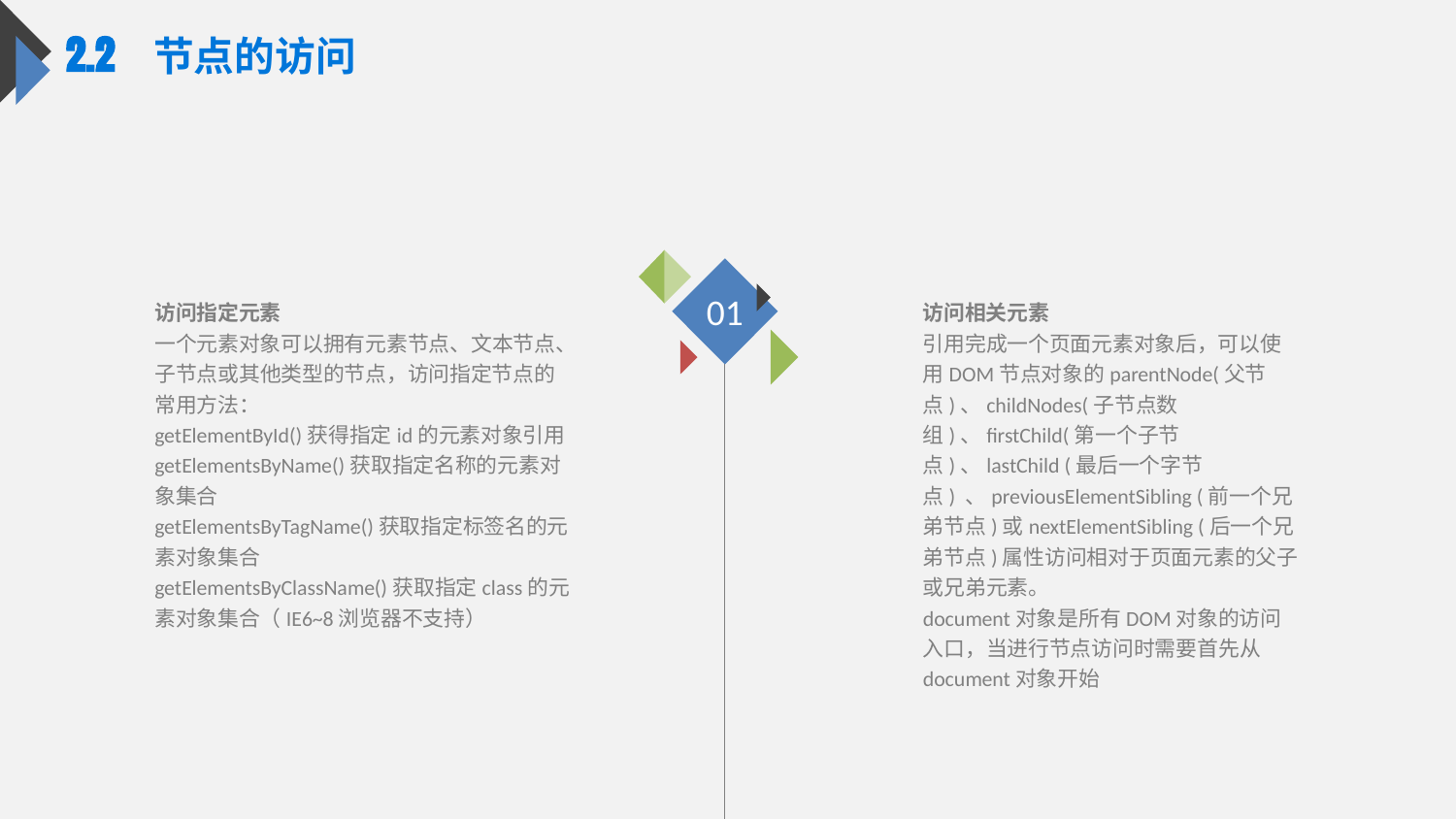

2.2   节点的访问

01

访问指定元素
一个元素对象可以拥有元素节点、文本节点、子节点或其他类型的节点，访问指定节点的常用方法：
getElementById()获得指定id的元素对象引用
getElementsByName()获取指定名称的元素对象集合
getElementsByTagName()获取指定标签名的元素对象集合
getElementsByClassName()获取指定class的元素对象集合（IE6~8浏览器不支持）
访问相关元素
引用完成一个页面元素对象后，可以使用DOM节点对象的parentNode(父节点)、childNodes(子节点数组)、firstChild(第一个子节点)、lastChild (最后一个字节点) 、previousElementSibling (前一个兄弟节点)或nextElementSibling (后一个兄弟节点)属性访问相对于页面元素的父子或兄弟元素。
document对象是所有DOM对象的访问入口，当进行节点访问时需要首先从document对象开始